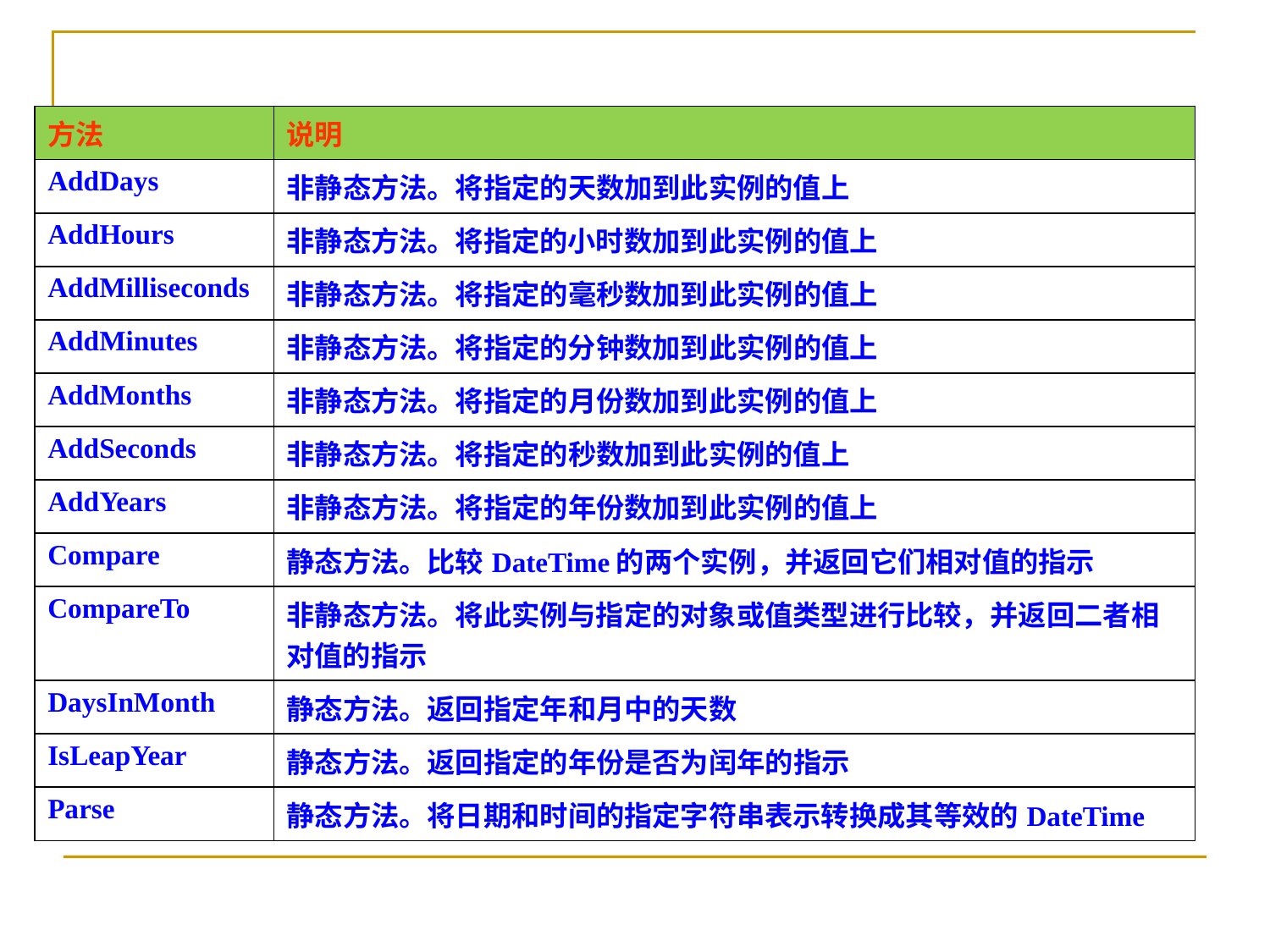

| 方法 | 说明 |
| --- | --- |
| AddDays | 非静态方法。将指定的天数加到此实例的值上 |
| AddHours | 非静态方法。将指定的小时数加到此实例的值上 |
| AddMilliseconds | 非静态方法。将指定的毫秒数加到此实例的值上 |
| AddMinutes | 非静态方法。将指定的分钟数加到此实例的值上 |
| AddMonths | 非静态方法。将指定的月份数加到此实例的值上 |
| AddSeconds | 非静态方法。将指定的秒数加到此实例的值上 |
| AddYears | 非静态方法。将指定的年份数加到此实例的值上 |
| Compare | 静态方法。比较DateTime的两个实例，并返回它们相对值的指示 |
| CompareTo | 非静态方法。将此实例与指定的对象或值类型进行比较，并返回二者相对值的指示 |
| DaysInMonth | 静态方法。返回指定年和月中的天数 |
| IsLeapYear | 静态方法。返回指定的年份是否为闰年的指示 |
| Parse | 静态方法。将日期和时间的指定字符串表示转换成其等效的DateTime |